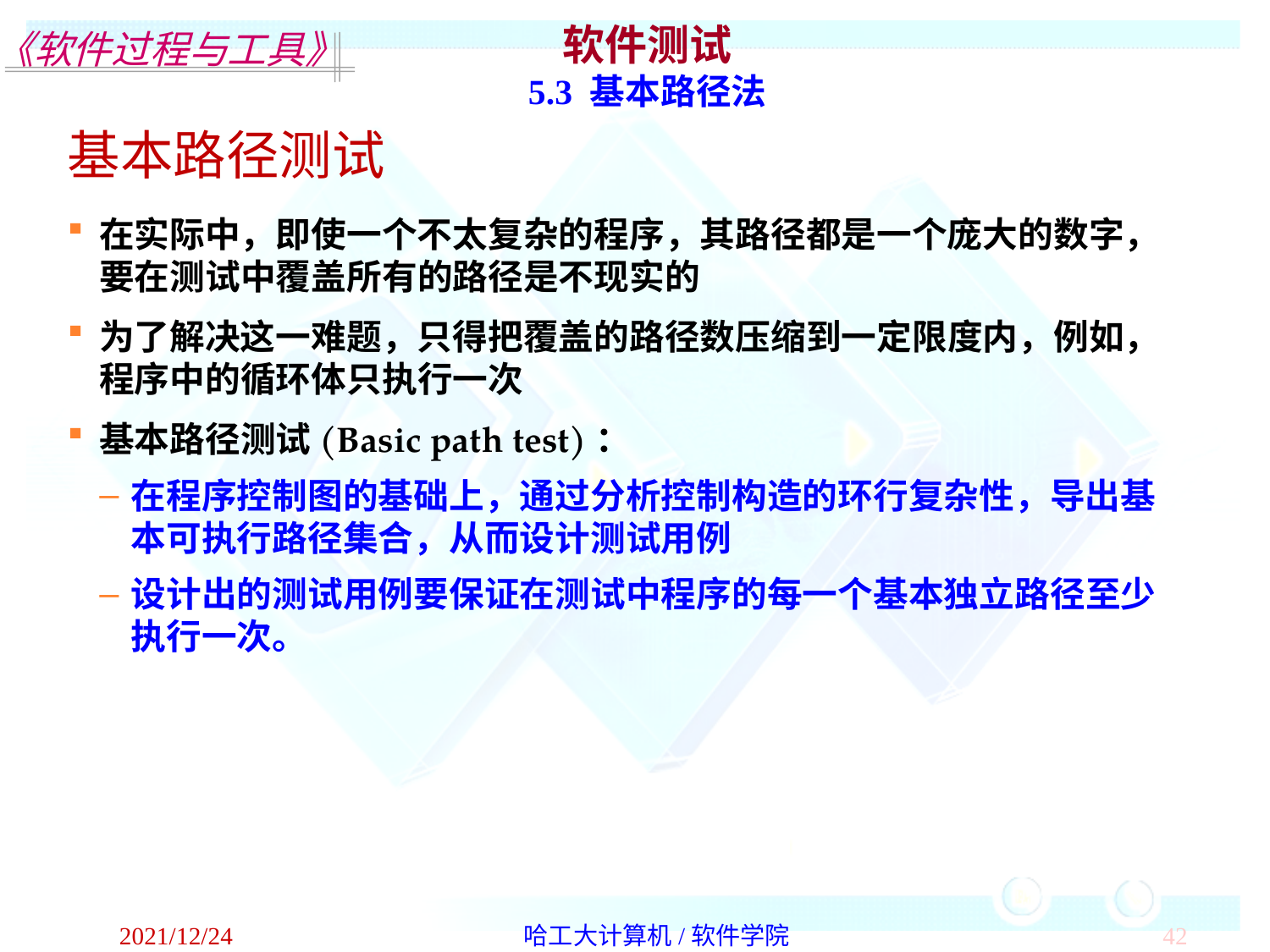

软件测试
5.3 基本路径法
基本路径测试
在实际中，即使一个不太复杂的程序，其路径都是一个庞大的数字，要在测试中覆盖所有的路径是不现实的
为了解决这一难题，只得把覆盖的路径数压缩到一定限度内，例如，程序中的循环体只执行一次
基本路径测试(Basic path test)：
在程序控制图的基础上，通过分析控制构造的环行复杂性，导出基本可执行路径集合，从而设计测试用例
设计出的测试用例要保证在测试中程序的每一个基本独立路径至少执行一次。